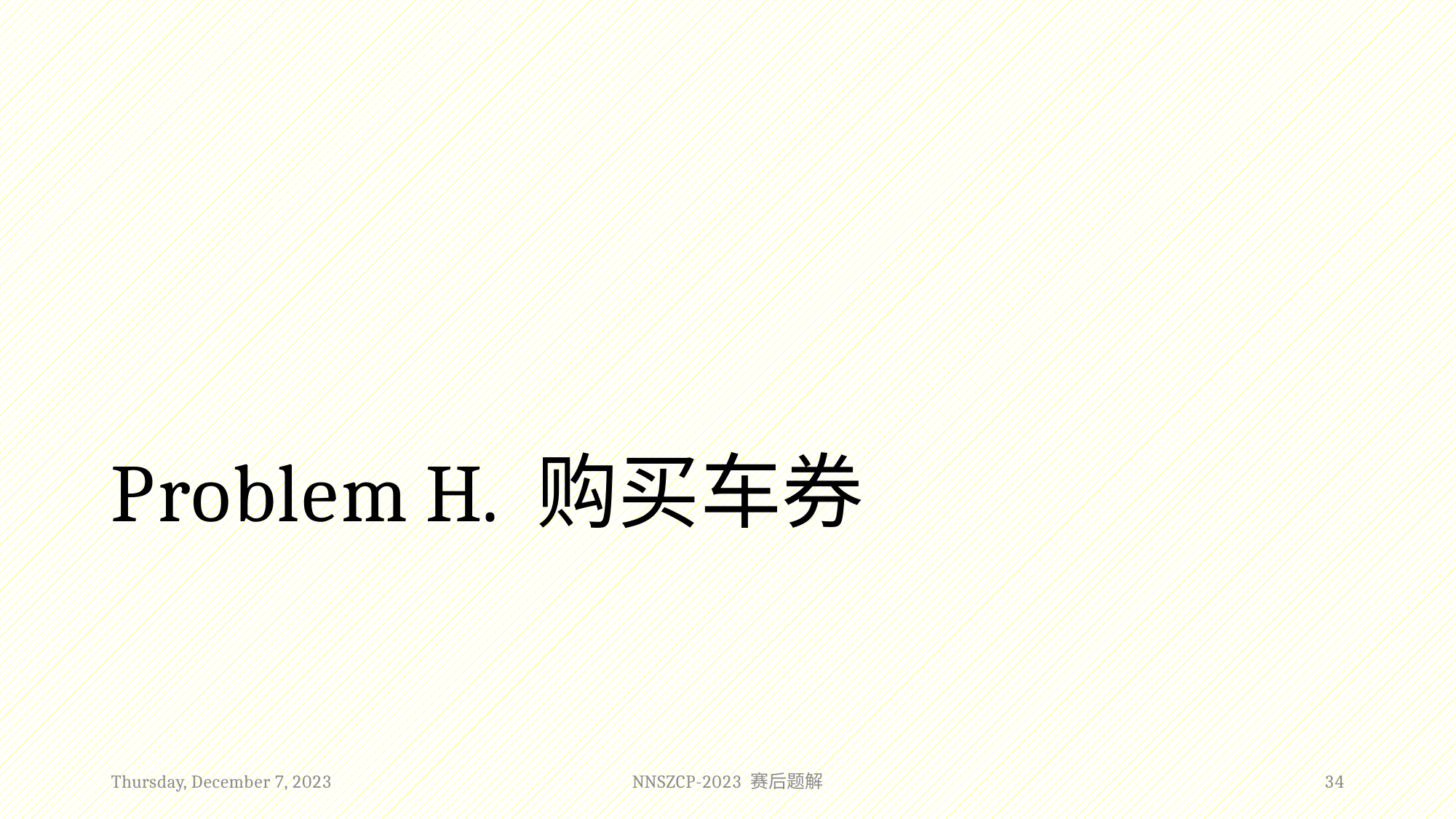

# Problem H. 购买车券
Thursday, December 7, 2023
NNSZCP-2023 赛后题解
34